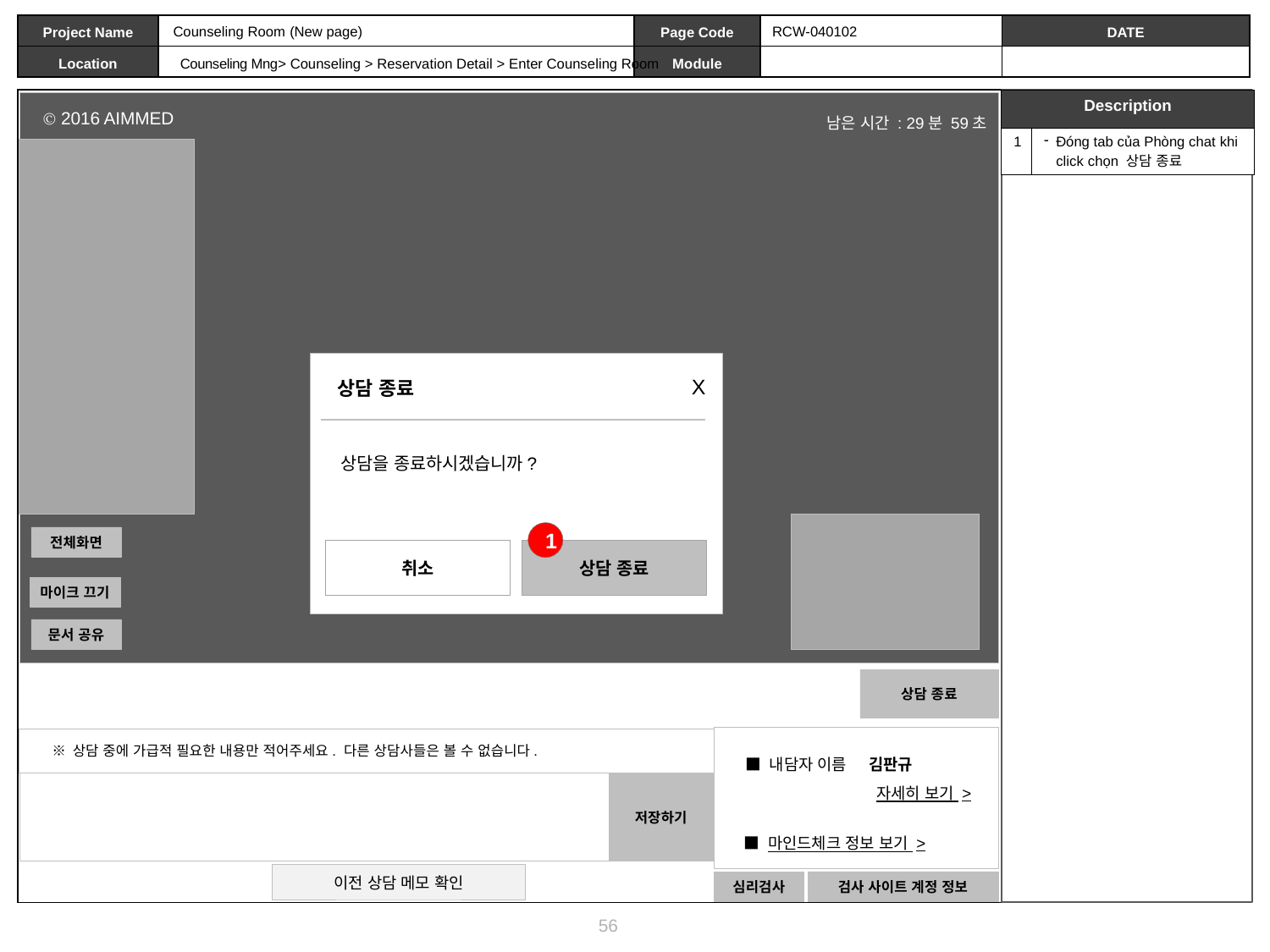

Counseling Room (New page)
RCW-040102
Counseling Mng> Counseling > Reservation Detail > Enter Counseling Room
| Description |  |
| --- | --- |
| 1 | Đóng tab của Phòng chat khi click chọn 상담 종료 |

Ⓒ 2016 AIMMED
남은 시간 : 29분 59초

X
상담 종료
상담을 종료하시겠습니까?
취소
상담 종료

1
전체화면
마이크 끄기
문서 공유
상담 종료

※ 상담 중에 가급적 필요한 내용만 적어주세요. 다른 상담사들은 볼 수 없습니다.
■ 내담자 이름     김판규
자세히 보기 >

저장하기
■ 마인드체크 정보 보기 >
이전 상담 메모 확인
검사 사이트 계정 정보
심리검사
56